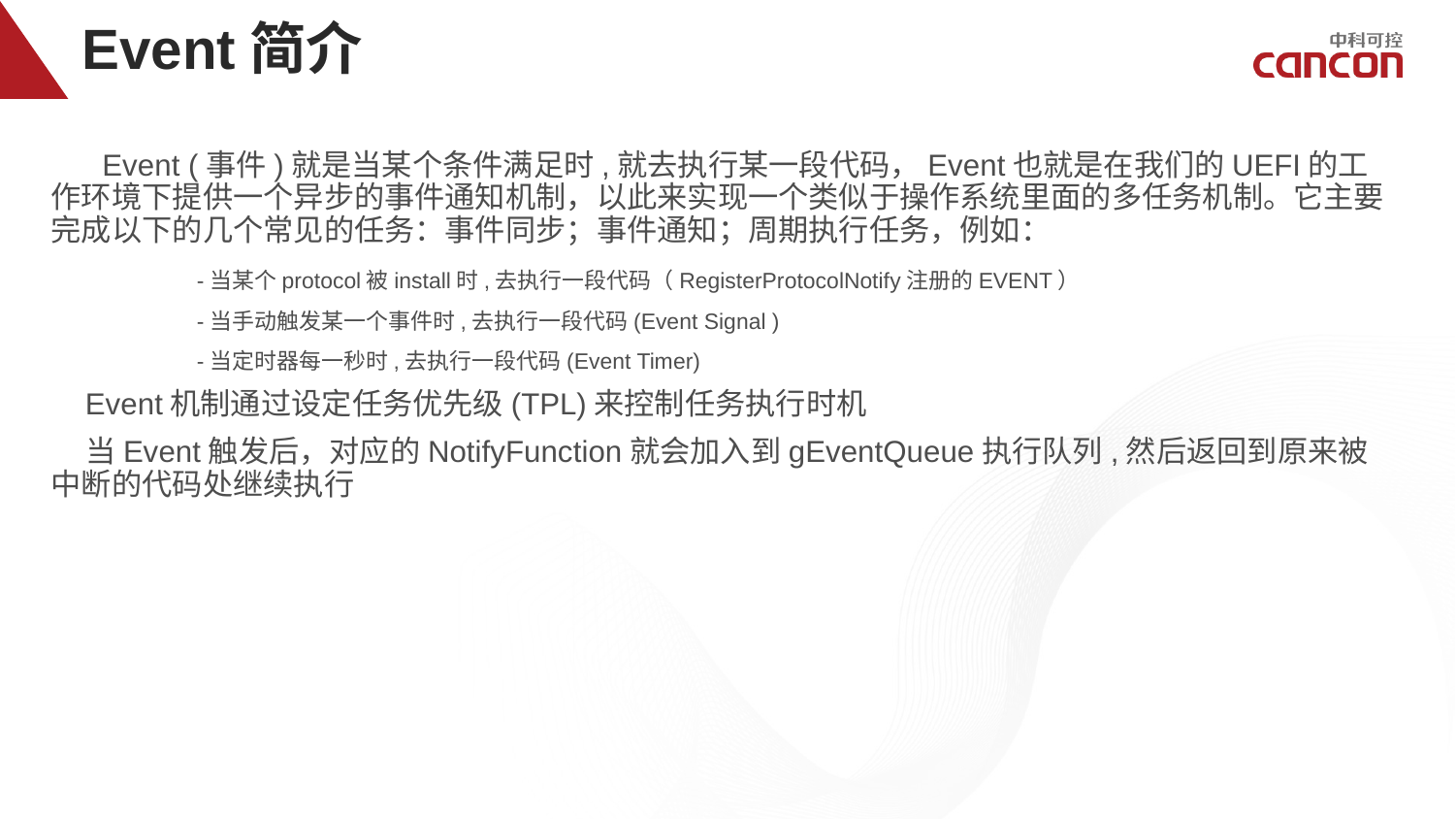

# Event简介
      Event (事件)就是当某个条件满足时,就去执行某一段代码，Event也就是在我们的UEFI的工作环境下提供一个异步的事件通知机制，以此来实现一个类似于操作系统里面的多任务机制。它主要完成以下的几个常见的任务：事件同步；事件通知；周期执行任务，例如：
	-当某个protocol被install时,去执行一段代码（RegisterProtocolNotify注册的EVENT）
	-当手动触发某一个事件时,去执行一段代码(Event Signal )
	-当定时器每一秒时,去执行一段代码(Event Timer)
    Event机制通过设定任务优先级(TPL)来控制任务执行时机
    当Event触发后，对应的NotifyFunction就会加入到gEventQueue执行队列,然后返回到原来被中断的代码处继续执行